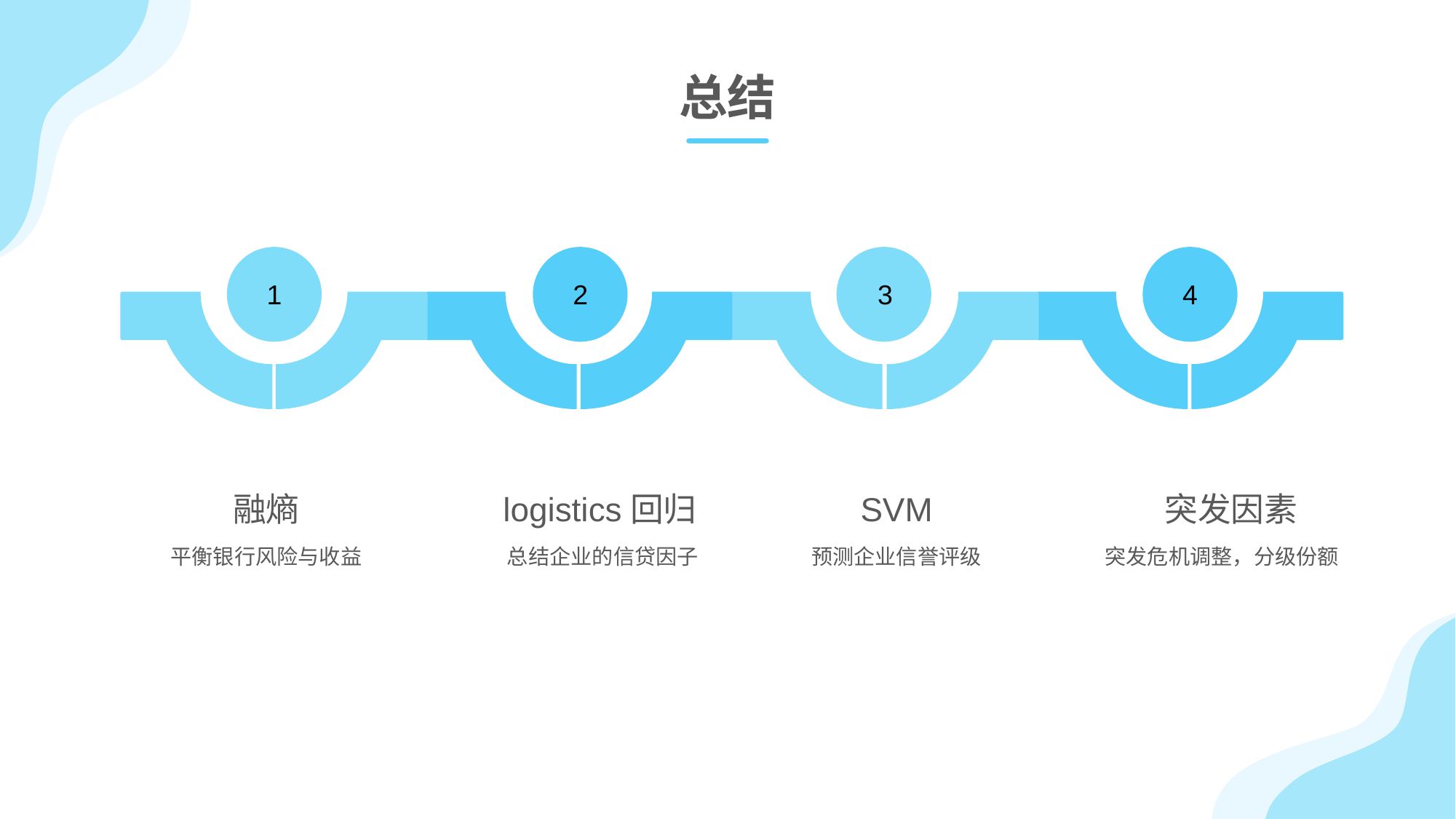

总结

1
2
3
4
融熵
SVM
logistics回归
突发因素
总结企业的信贷因子
突发危机调整，分级份额
平衡银行风险与收益
预测企业信誉评级